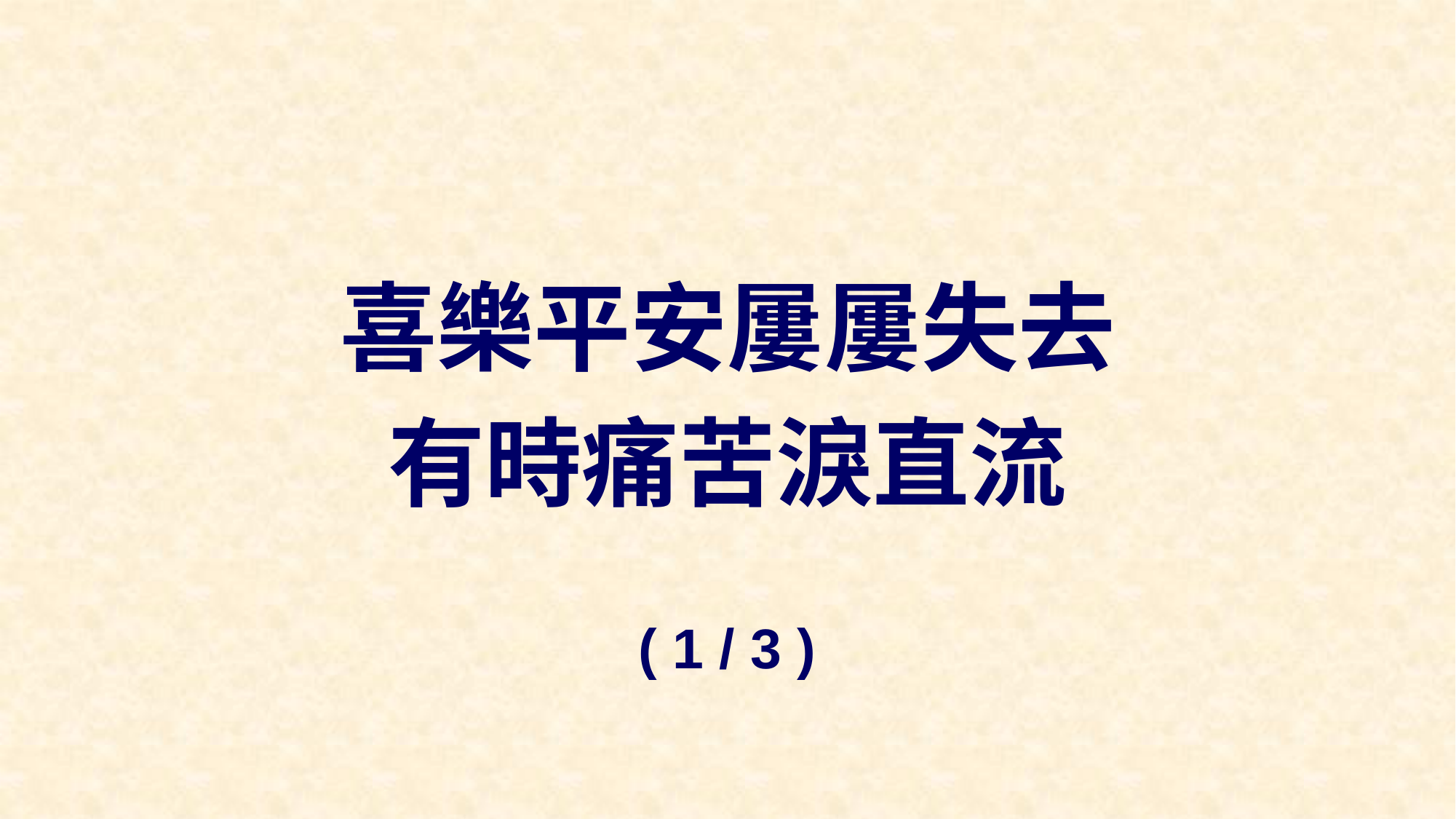

喜樂平安屢屢失去
有時痛苦淚直流
( 1 / 3 )